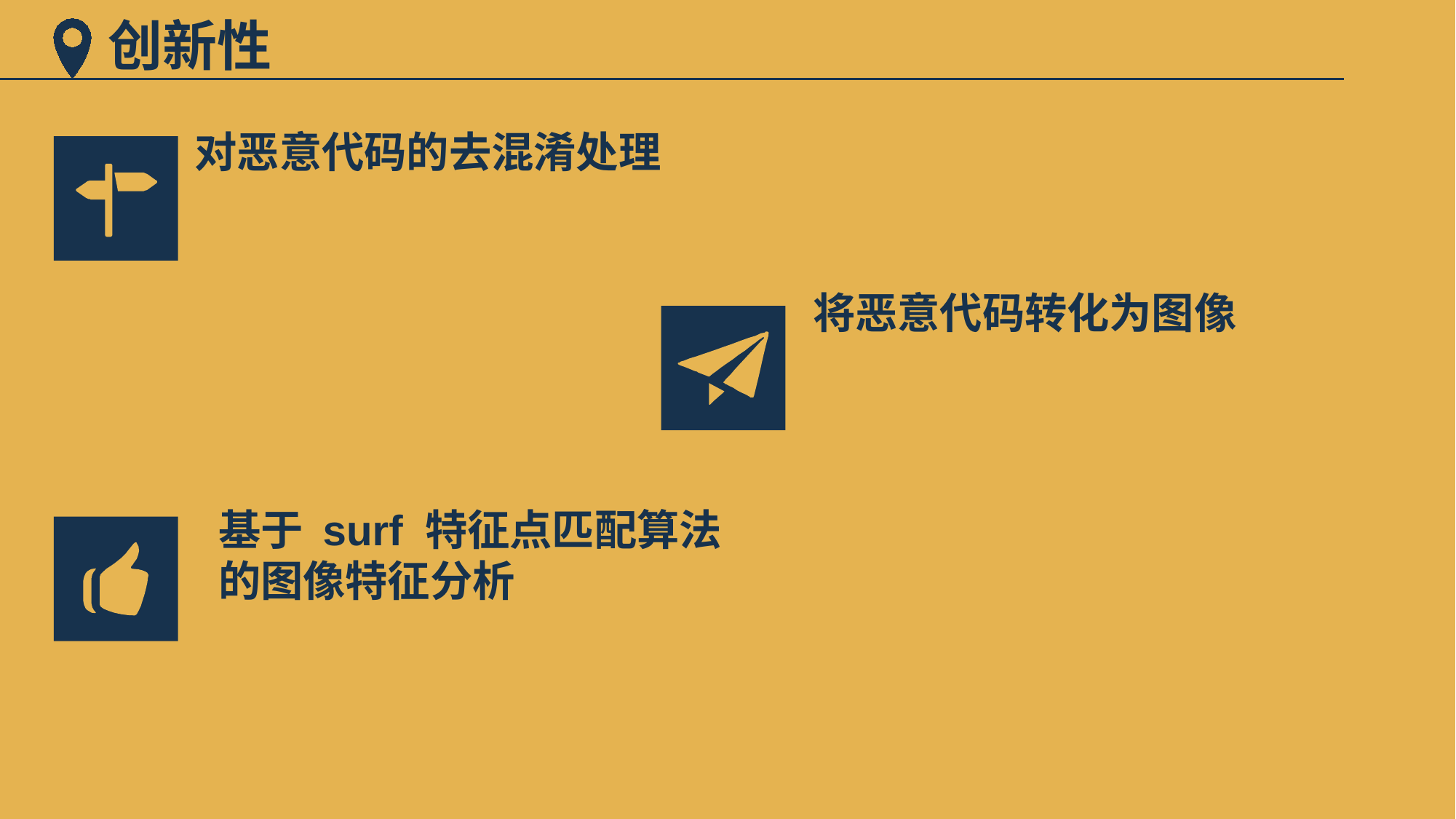

创新性

对恶意代码的去混淆处理

将恶意代码转化为图像

基于 surf 特征点匹配算法的图像特征分析